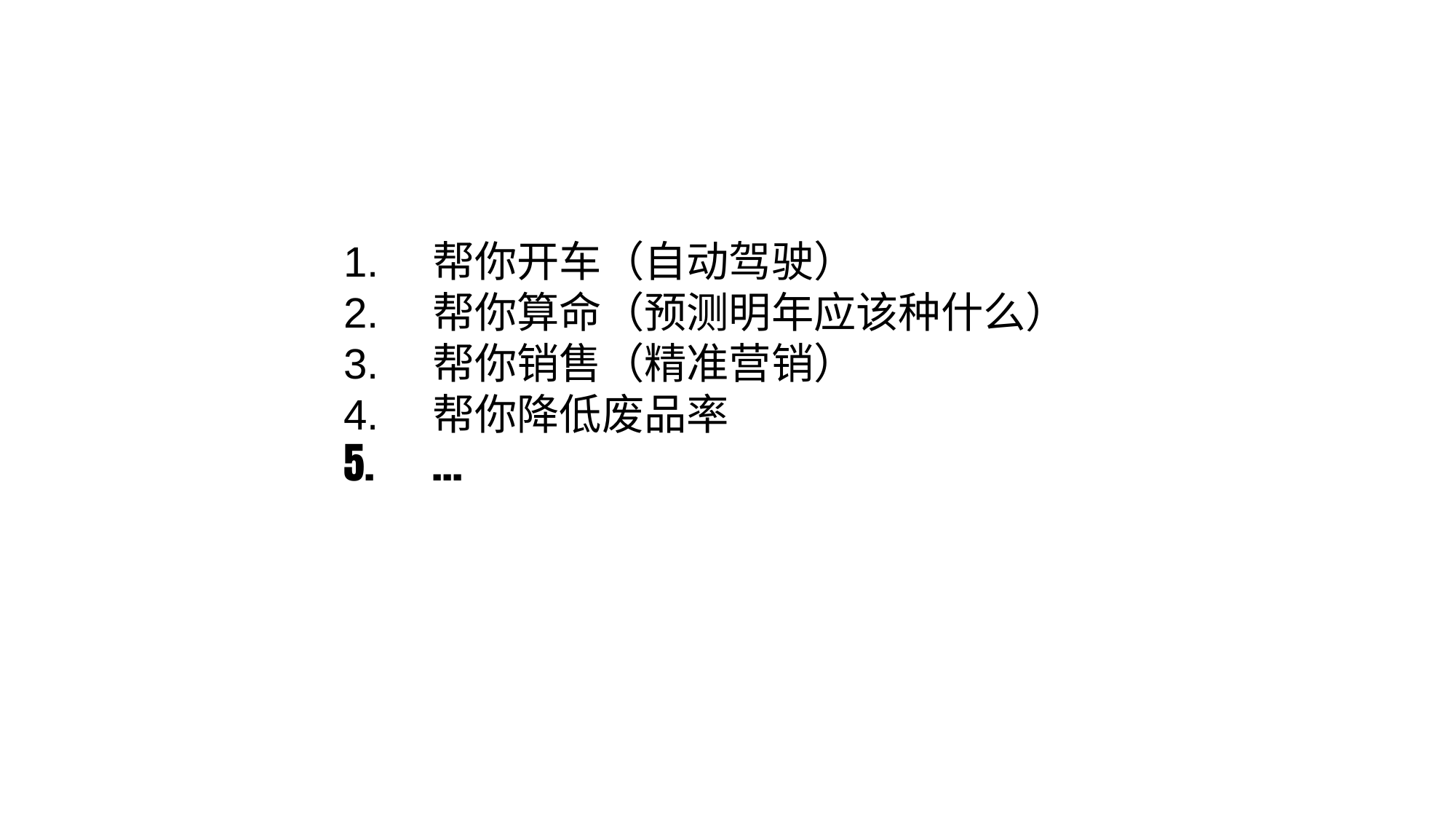

帮你开车（自动驾驶）
帮你算命（预测明年应该种什么）
帮你销售（精准营销）
帮你降低废品率
…